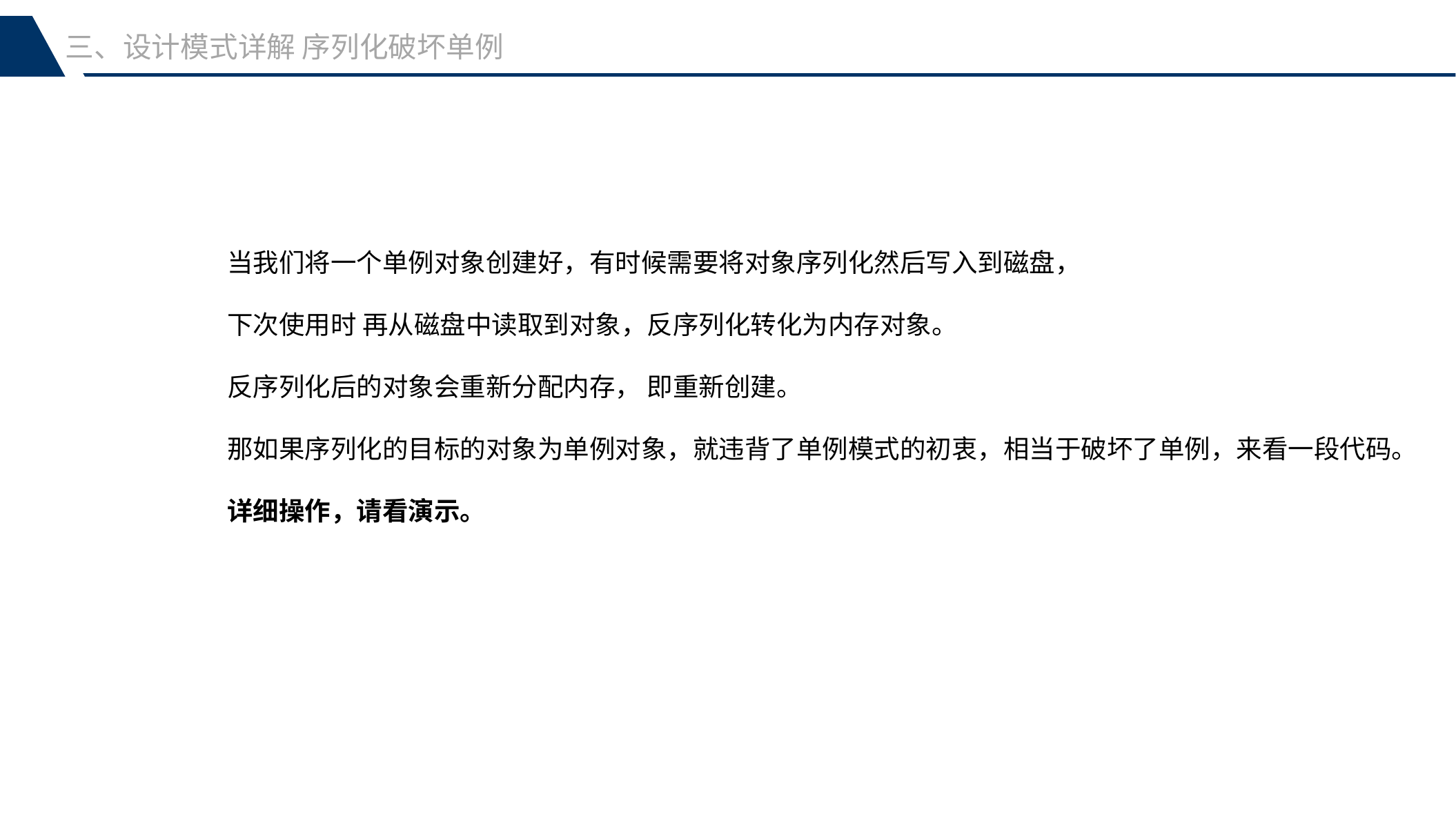

三、设计模式详解 序列化破坏单例

当我们将一个单例对象创建好，有时候需要将对象序列化然后写入到磁盘，

下次使用时 再从磁盘中读取到对象，反序列化转化为内存对象。

反序列化后的对象会重新分配内存， 即重新创建。

那如果序列化的目标的对象为单例对象，就违背了单例模式的初衷，相当于破坏了单例，来看一段代码。

详细操作，请看演示。